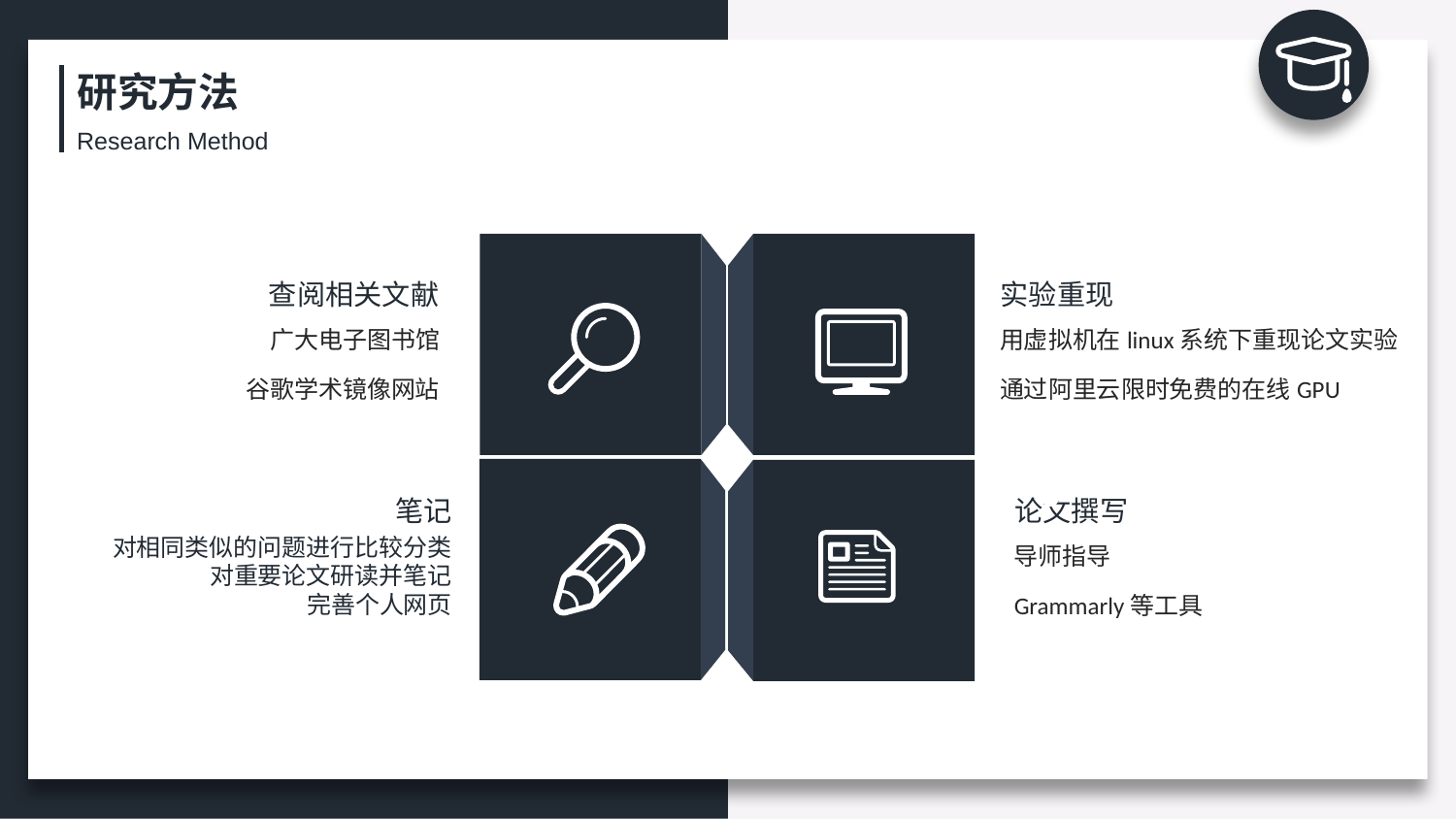

研究方法
Research Method

查阅相关文献
实验重现

广大电子图书馆
谷歌学术镜像网站

用虚拟机在linux系统下重现论文实验
通过阿里云限时免费的在线GPU

笔记
论文撰写

对相同类似的问题进行比较分类
对重要论文研读并笔记
完善个人网页
导师指导
Grammarly等工具